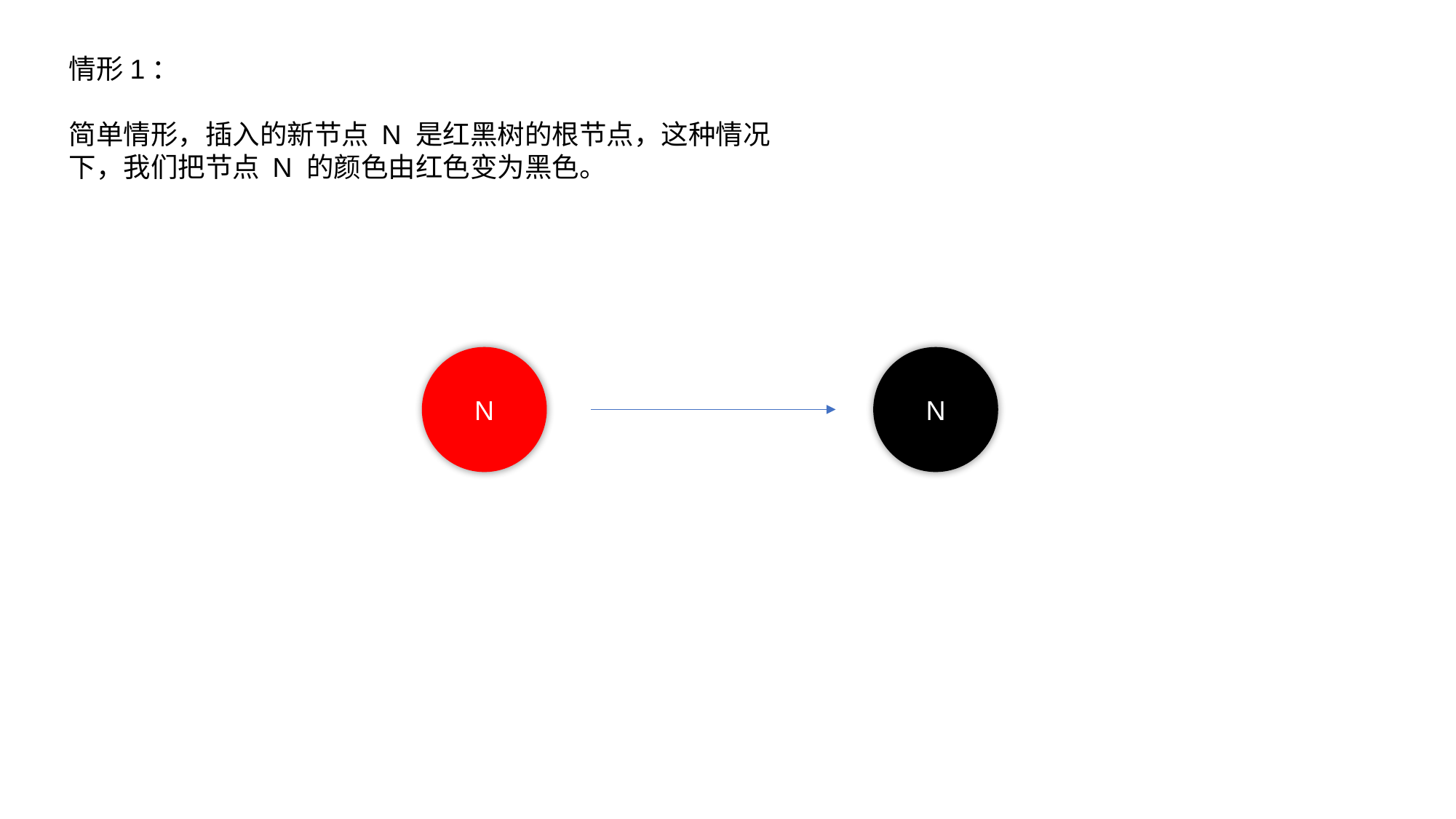

情形1：

简单情形，插入的新节点 N 是红黑树的根节点，这种情况下，我们把节点 N 的颜色由红色变为黑色。
N
N